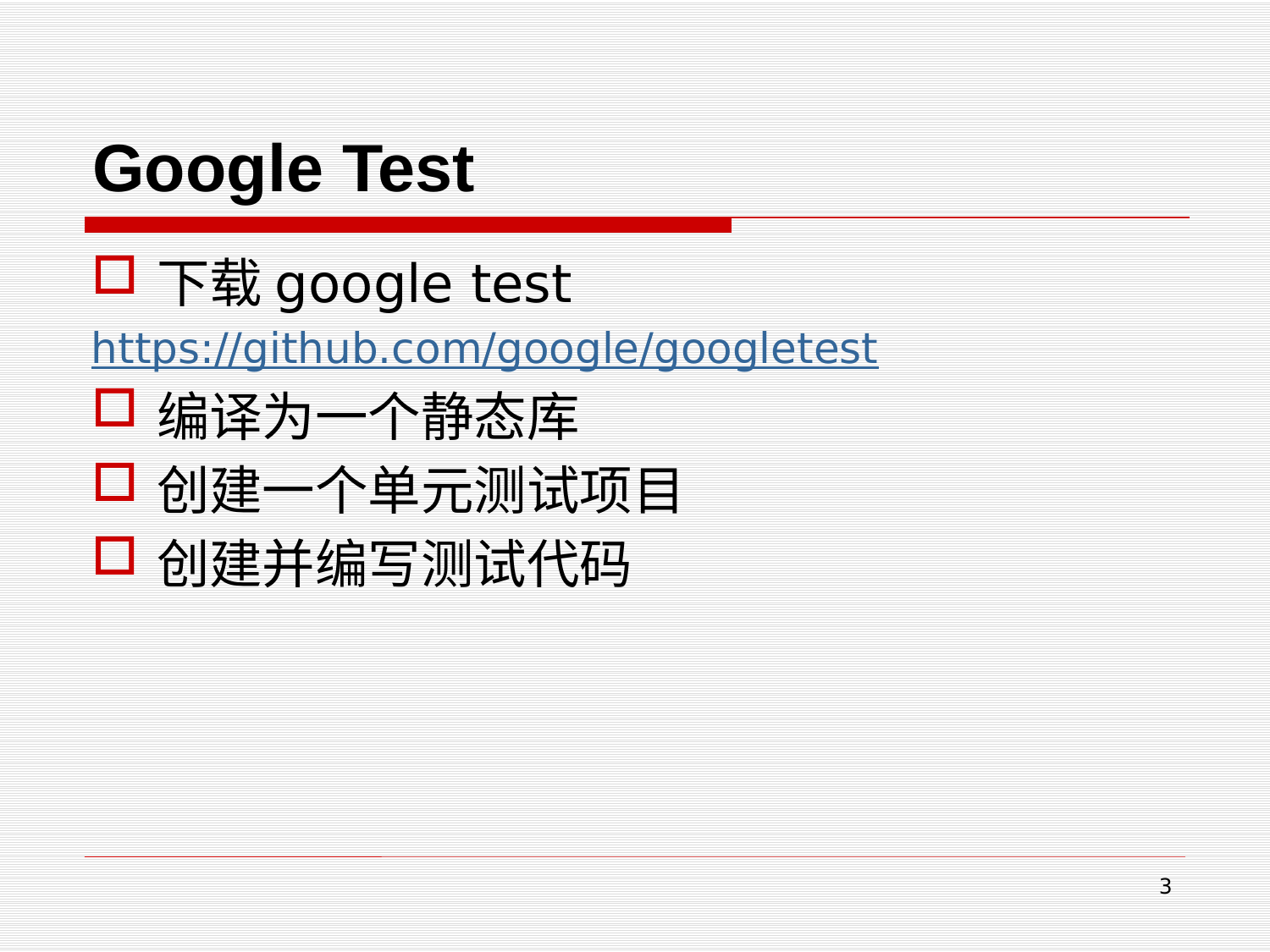

# Google Test
下载google test
https://github.com/google/googletest
编译为一个静态库
创建一个单元测试项目
创建并编写测试代码

3